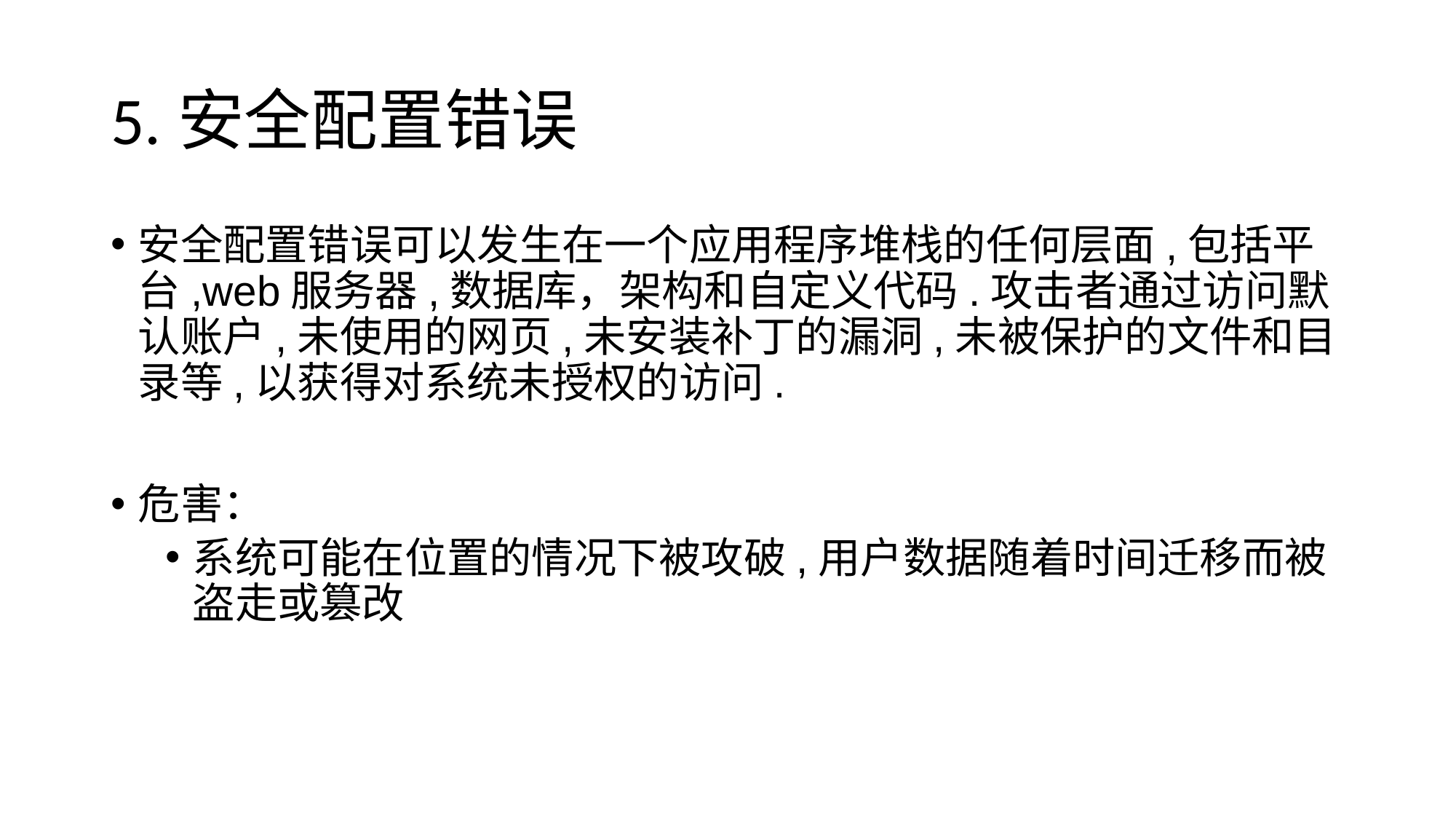

# 5.安全配置错误
安全配置错误可以发生在一个应用程序堆栈的任何层面,包括平台,web服务器,数据库，架构和自定义代码.攻击者通过访问默认账户,未使用的网页,未安装补丁的漏洞,未被保护的文件和目录等,以获得对系统未授权的访问.

危害：
系统可能在位置的情况下被攻破,用户数据随着时间迁移而被盗走或篡改